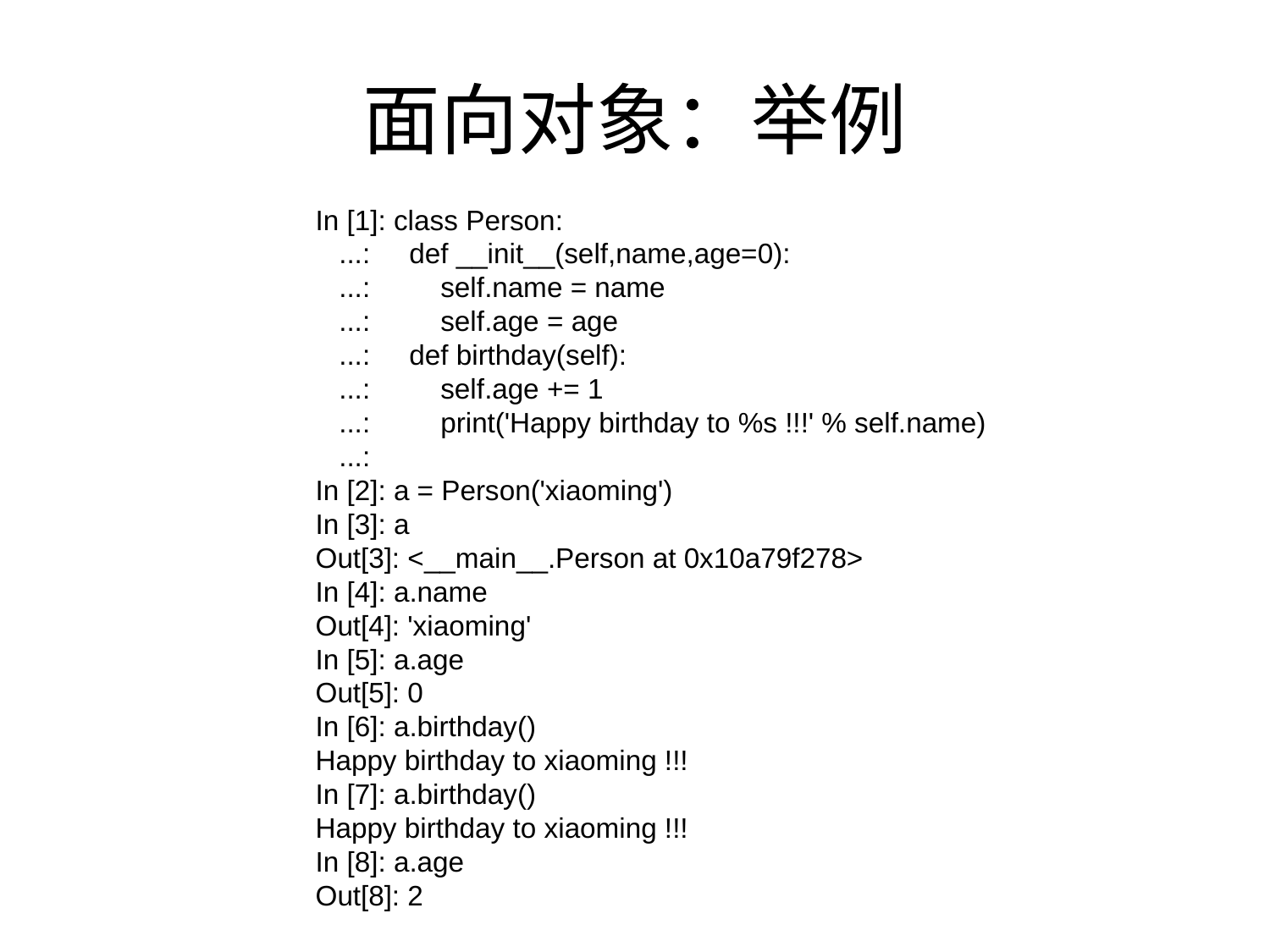

# 面向对象：举例
In [1]: class Person:
   ...:     def __init__(self,name,age=0):
   ...:         self.name = name
   ...:         self.age = age
   ...:     def birthday(self):
   ...:         self.age += 1
   ...:         print('Happy birthday to %s !!!' % self.name)
   ...:
In [2]: a = Person('xiaoming')
In [3]: a
Out[3]: <__main__.Person at 0x10a79f278>
In [4]: a.name
Out[4]: 'xiaoming'
In [5]: a.age
Out[5]: 0
In [6]: a.birthday()
Happy birthday to xiaoming !!!
In [7]: a.birthday()
Happy birthday to xiaoming !!!
In [8]: a.age
Out[8]: 2